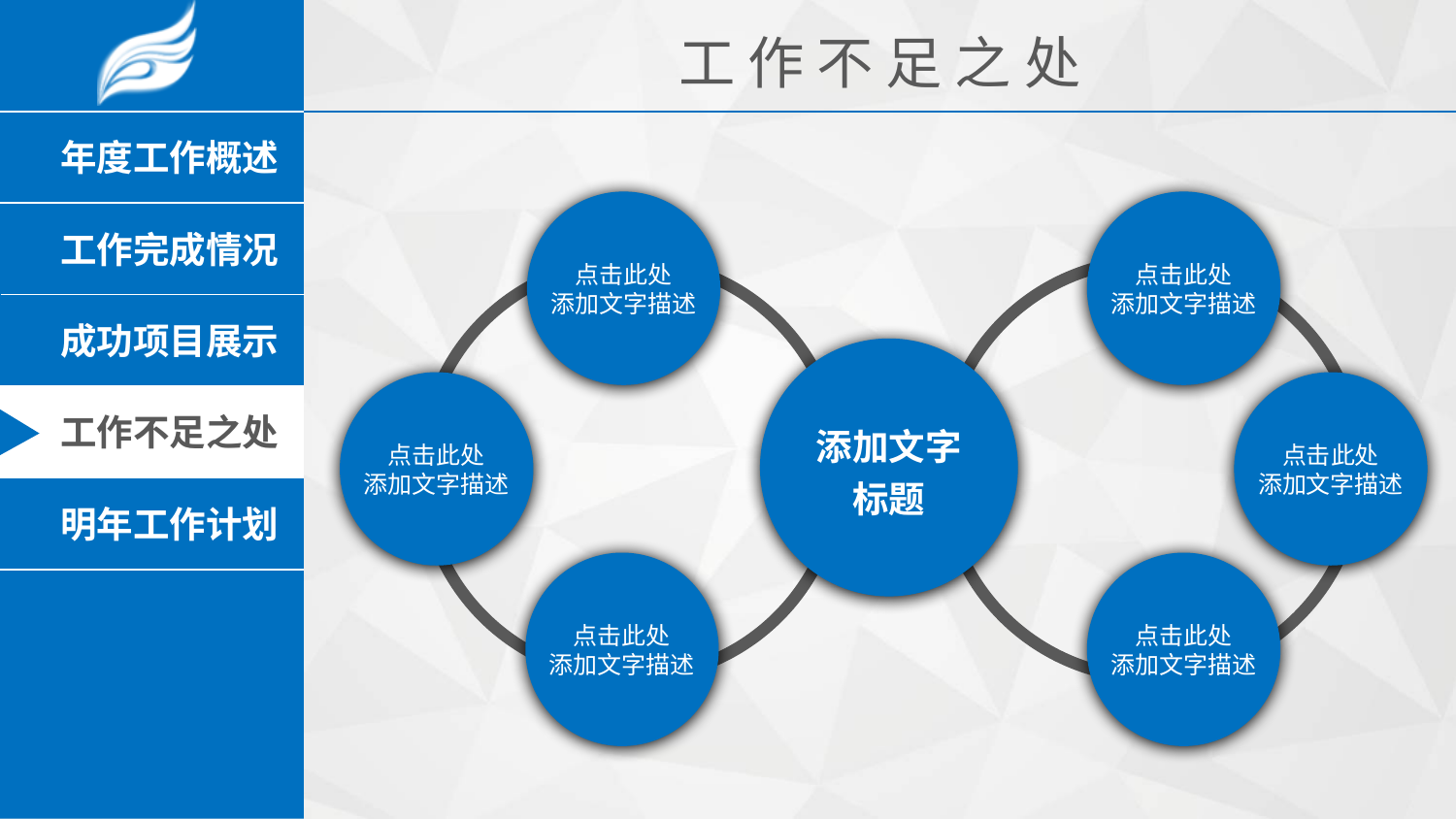

工 作 不 足 之 处
点击此处
添加文字描述
点击此处
添加文字描述

添加文字
标题
点击此处
添加文字描述
点击此处
添加文字描述
点击此处
添加文字描述
点击此处
添加文字描述